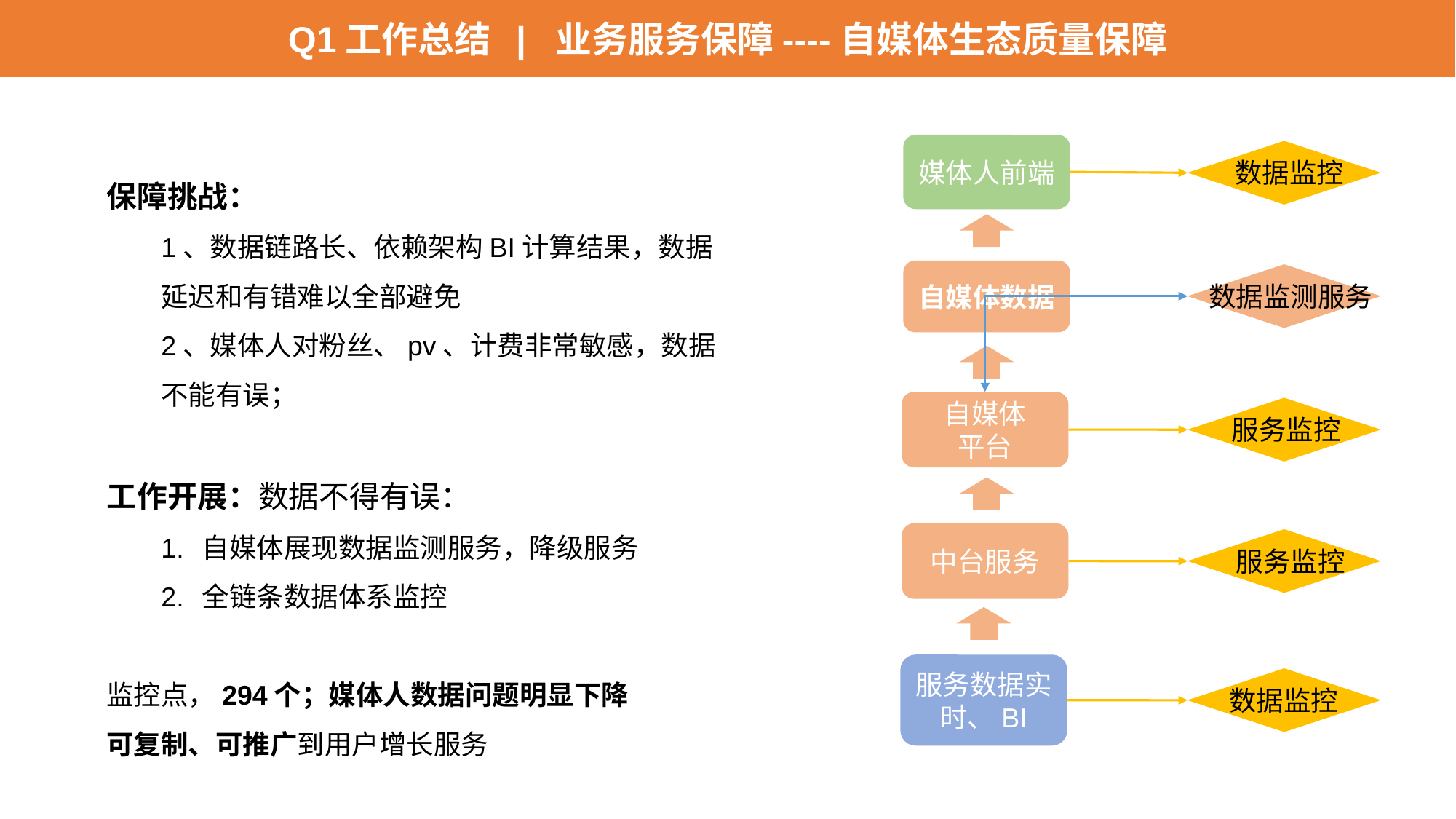

E6636BC20180234D783006ED91B0BAB0B2B9B20C184F8BD0A0D98436B1412BEB7B44B6380164DB0622992C08C84669E4080921AAE1D02B111BE0C24243AE29D524F1F88D0020C6A754A024976ED249E5FE43E0A97524C77348CE119531DD6C08DCB6269ACE2
Q1工作总结  |  业务服务保障----自媒体生态质量保障
媒体人前端

数据监控
保障挑战：
1、数据链路长、依赖架构BI计算结果，数据延迟和有错难以全部避免
2、媒体人对粉丝、pv、计费非常敏感，数据不能有误；

工作开展：数据不得有误：
自媒体展现数据监测服务，降级服务
全链条数据体系监控

监控点，294个；媒体人数据问题明显下降
可复制、可推广到用户增长服务

自媒体数据

数据监测服务

自媒体
平台

服务监控

中台服务

服务监控

服务数据实时、BI

数据监控